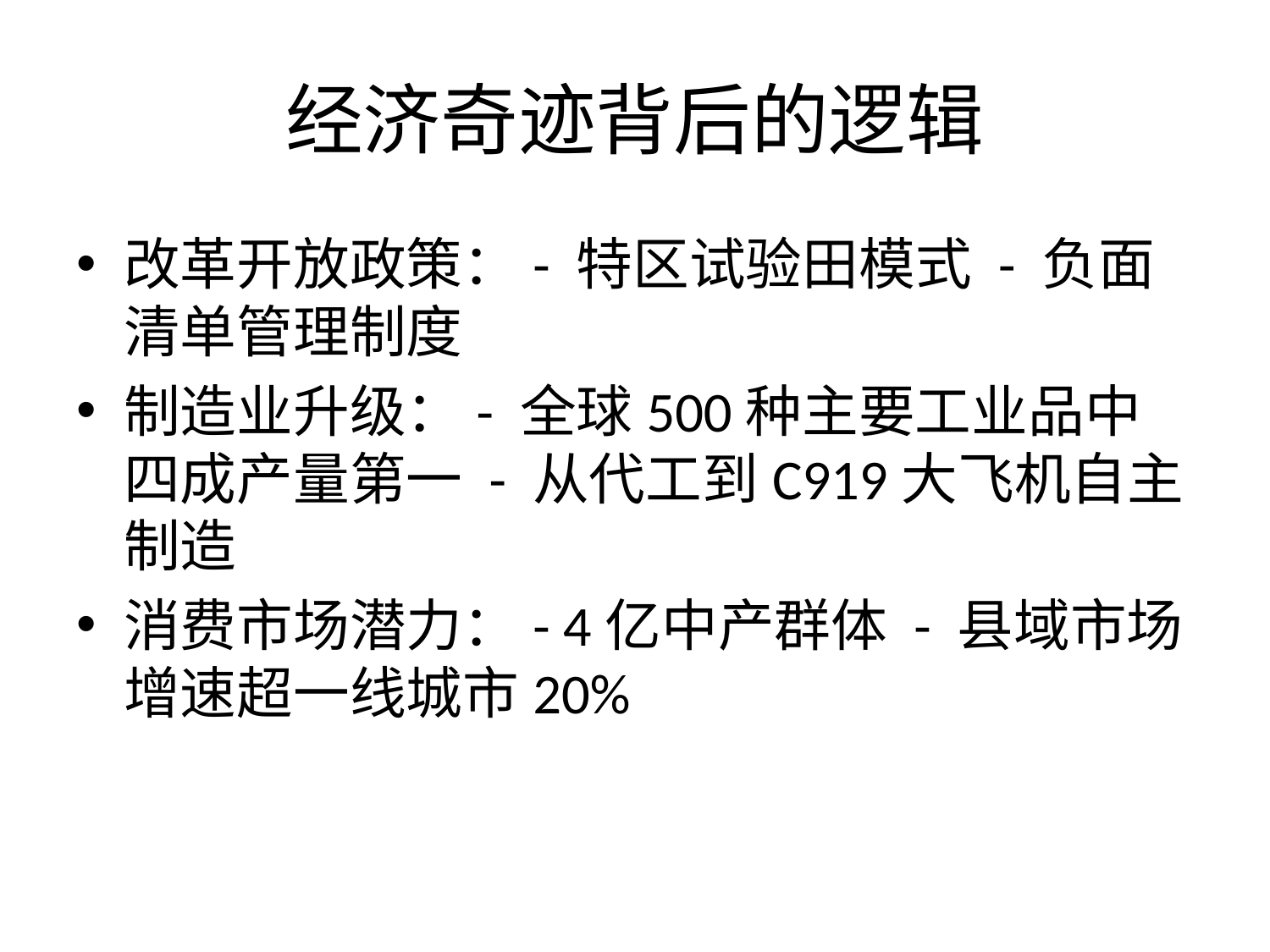

# 经济奇迹背后的逻辑
改革开放政策：- 特区试验田模式 - 负面清单管理制度
制造业升级：- 全球500种主要工业品中四成产量第一 - 从代工到C919大飞机自主制造
消费市场潜力：- 4亿中产群体 - 县域市场增速超一线城市20%